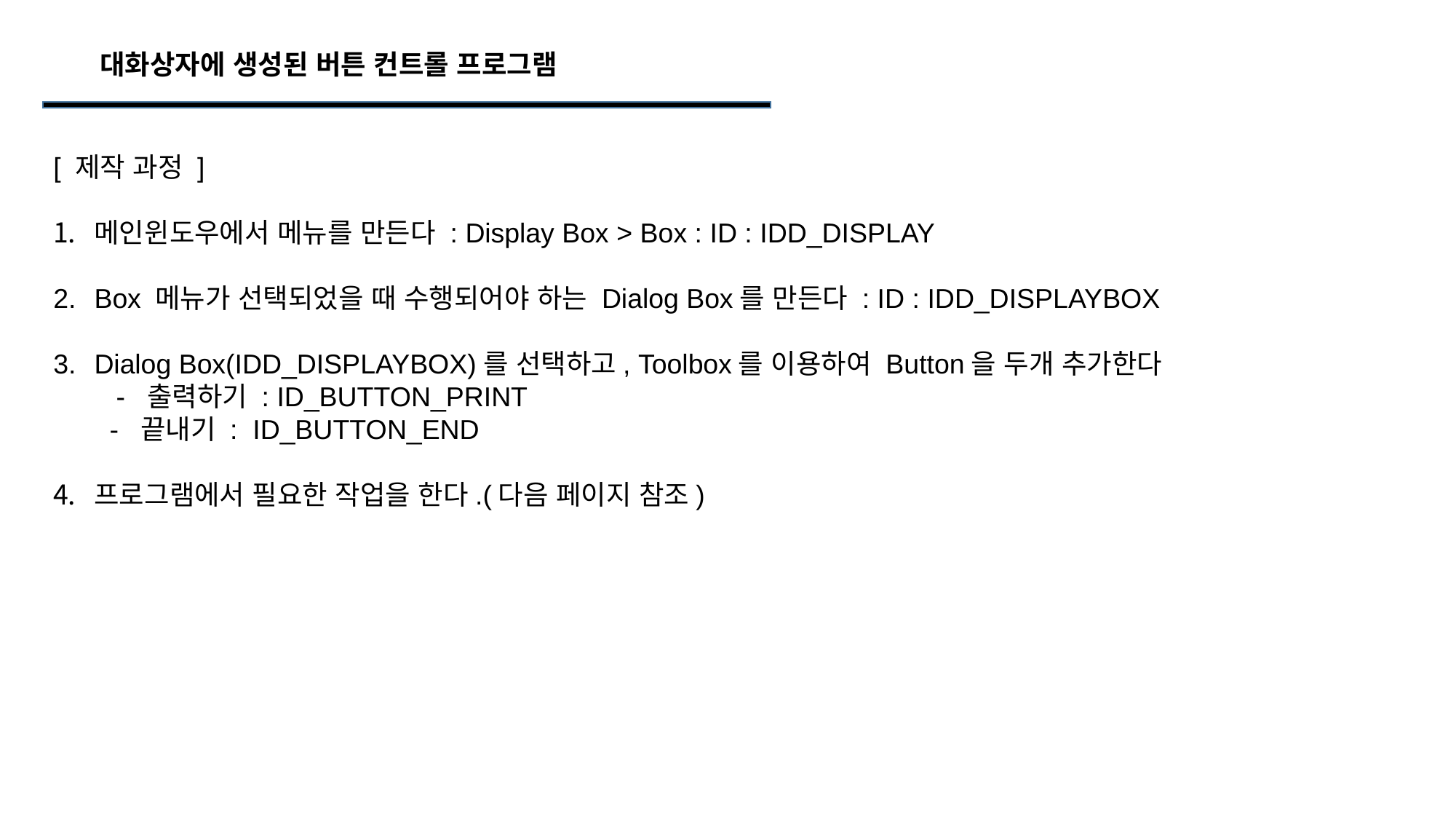

대화상자에 생성된 버튼 컨트롤 프로그램

[ 제작 과정 ]

메인윈도우에서 메뉴를 만든다 : Display Box > Box : ID : IDD_DISPLAY

Box 메뉴가 선택되었을 때 수행되어야 하는 Dialog Box를 만든다 : ID : IDD_DISPLAYBOX

Dialog Box(IDD_DISPLAYBOX)를 선택하고, Toolbox를 이용하여 Button을 두개 추가한다
  -  출력하기 : ID_BUTTON_PRINT
  -  끝내기 :  ID_BUTTON_END

프로그램에서 필요한 작업을 한다.(다음 페이지 참조)